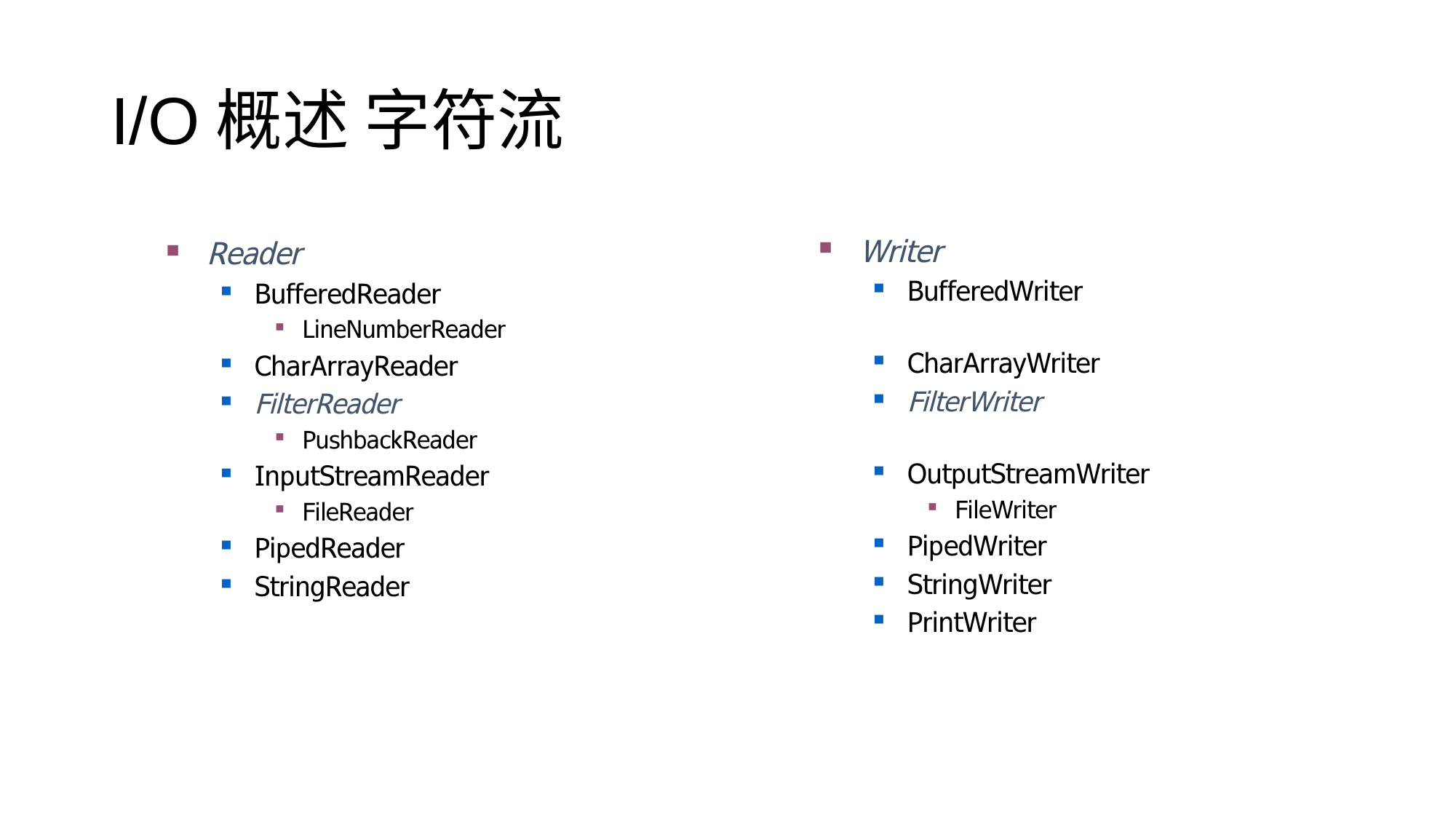

# I/O概述 字符流
Writer
BufferedWriter

CharArrayWriter
FilterWriter

OutputStreamWriter
FileWriter
PipedWriter
StringWriter
PrintWriter
Reader
BufferedReader
LineNumberReader
CharArrayReader
FilterReader
PushbackReader
InputStreamReader
FileReader
PipedReader
StringReader